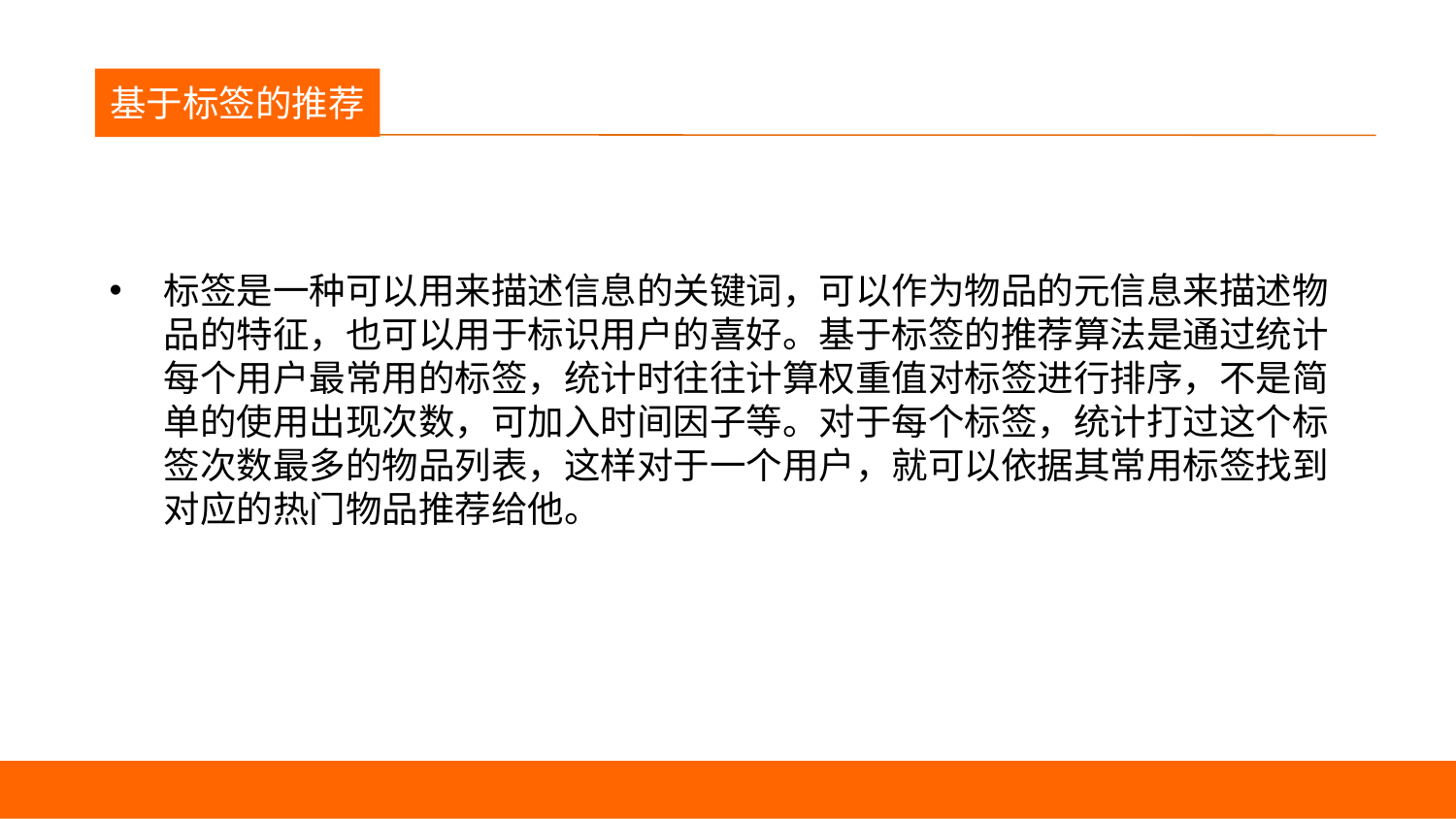

议程
基于标签的推荐

标签是一种可以用来描述信息的关键词，可以作为物品的元信息来描述物品的特征，也可以用于标识用户的喜好。基于标签的推荐算法是通过统计每个用户最常用的标签，统计时往往计算权重值对标签进行排序，不是简单的使用出现次数，可加入时间因子等。对于每个标签，统计打过这个标签次数最多的物品列表，这样对于一个用户，就可以依据其常用标签找到对应的热门物品推荐给他。